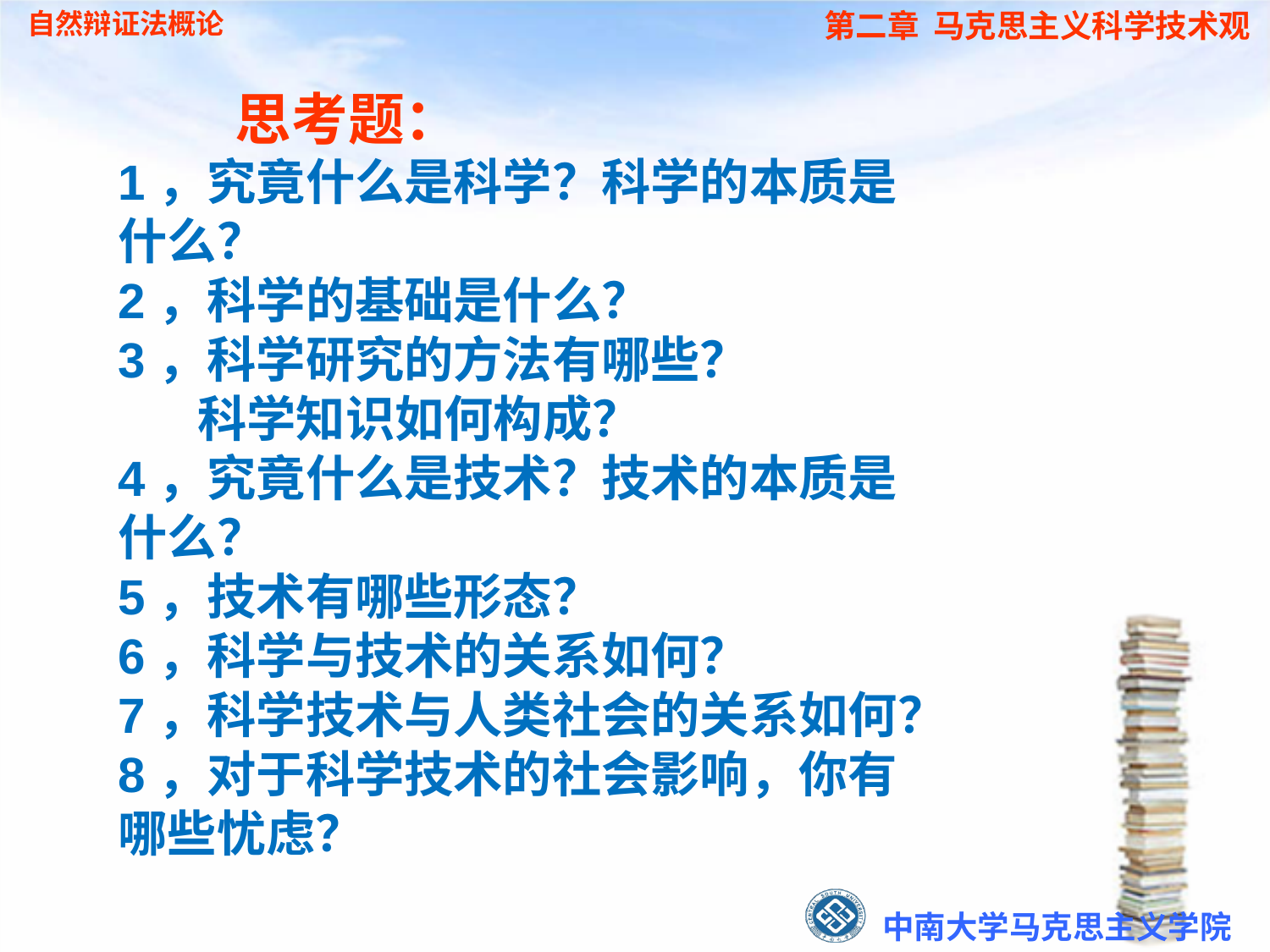

思考题：
1，究竟什么是科学？科学的本质是什么？
2，科学的基础是什么？
3，科学研究的方法有哪些？
      科学知识如何构成？
4，究竟什么是技术？技术的本质是什么？
5，技术有哪些形态？
6，科学与技术的关系如何？
7，科学技术与人类社会的关系如何？
8，对于科学技术的社会影响，你有哪些忧虑？